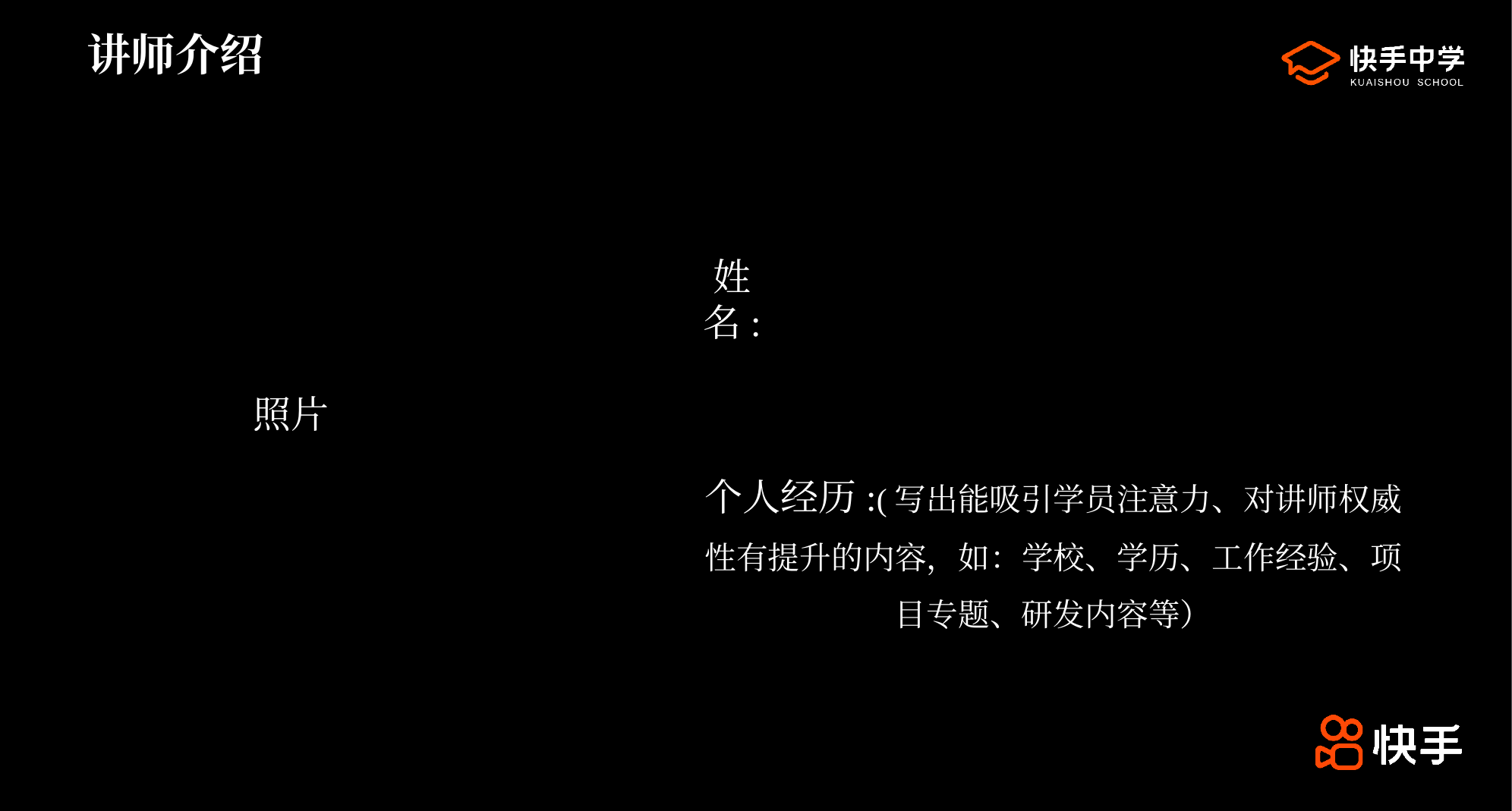

讲师介绍
姓名:
照片
个人经历:(写出能吸引学员注意力、对讲师权威性有提升的内容，如：学校、学历、工作经验、项目专题、研发内容等）